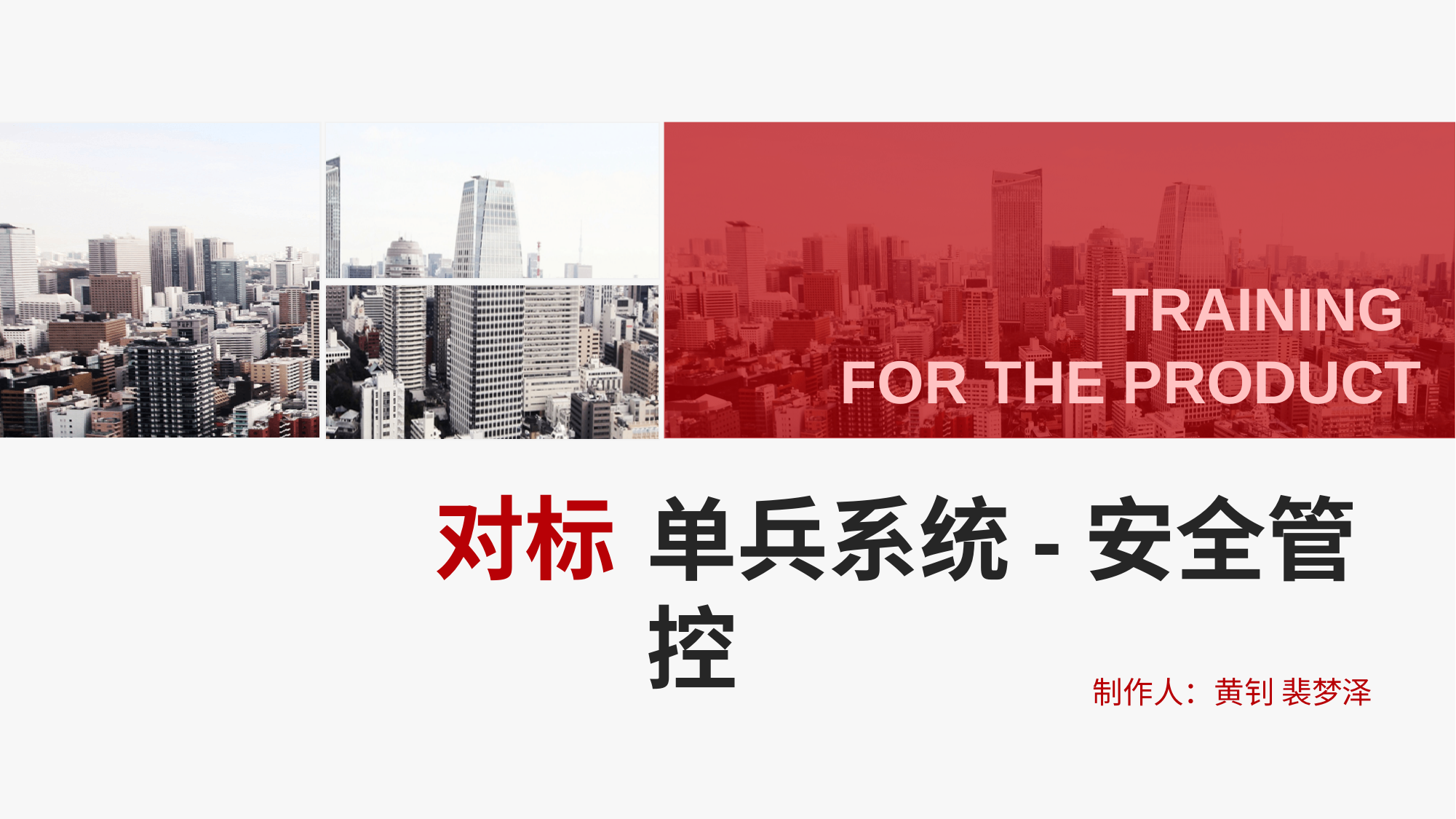

TRAINING
FOR THE PRODUCT

对标
单兵系统-安全管控
制作人：黄钊 裴梦泽